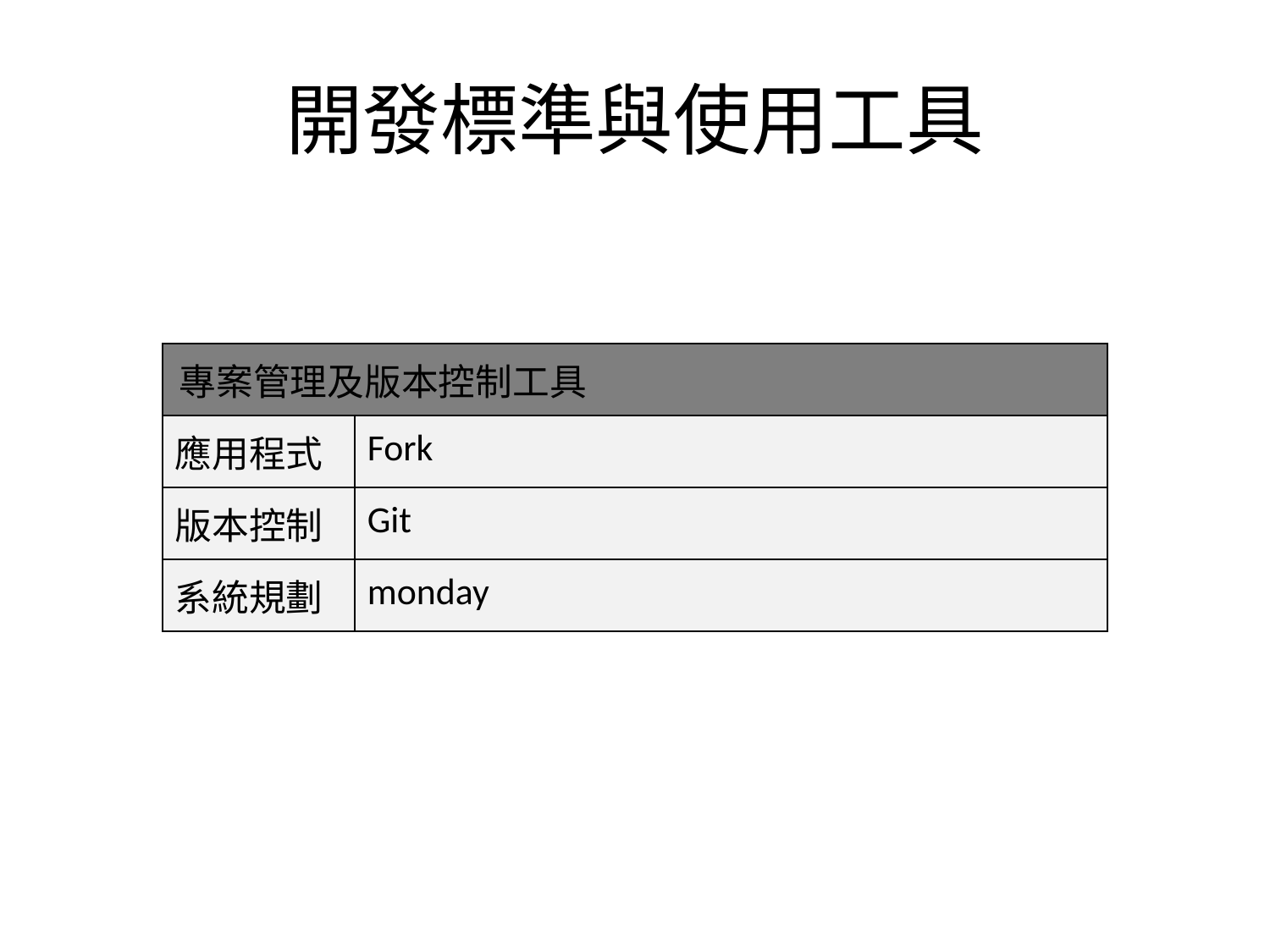

# 開發標準與使用工具
| 專案管理及版本控制工具 |  |
| --- | --- |
| 應用程式 | Fork |
| 版本控制 | Git |
| 系統規劃 | monday |